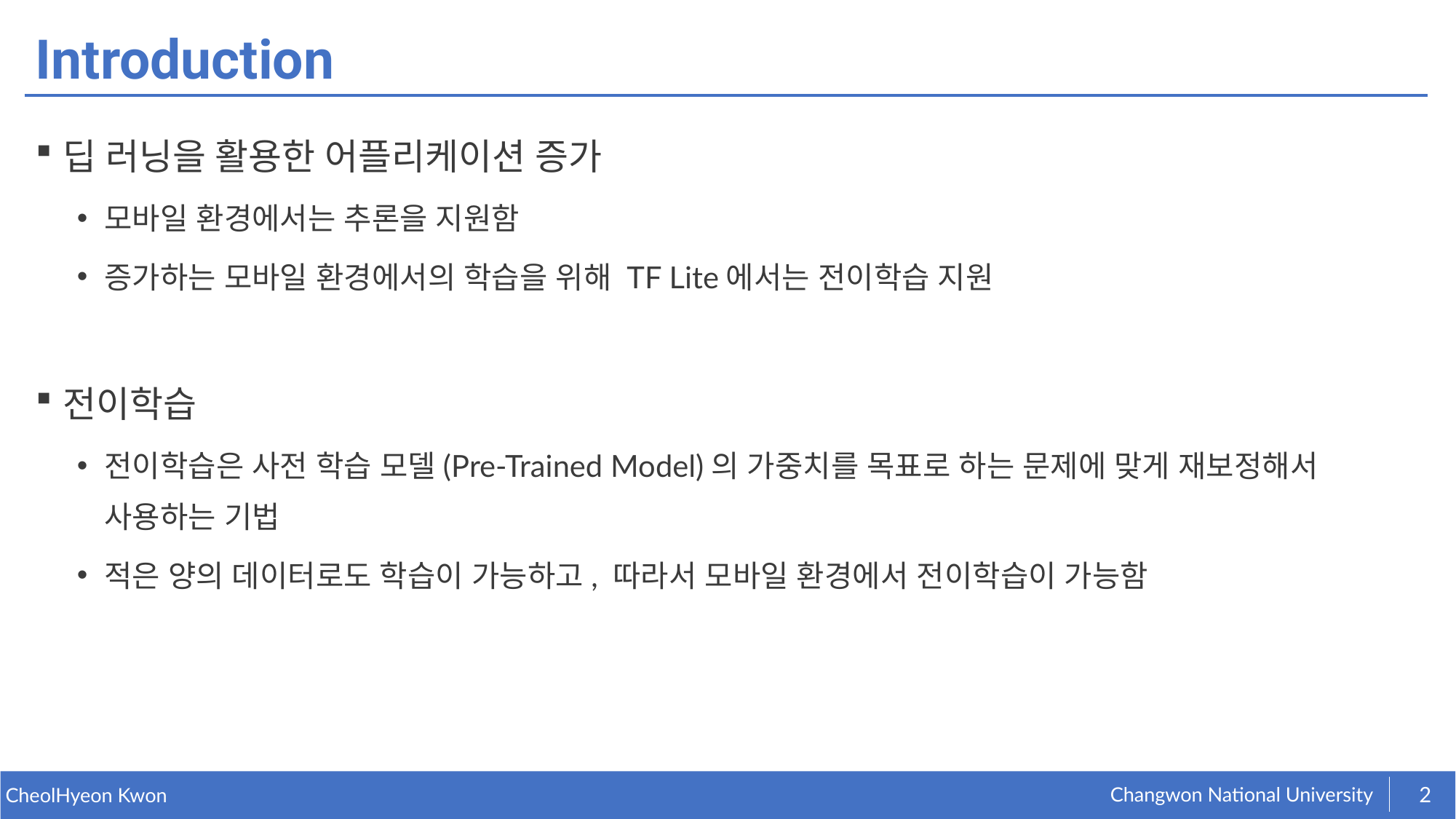

# Introduction
딥 러닝을 활용한 어플리케이션 증가
모바일 환경에서는 추론을 지원함
증가하는 모바일 환경에서의 학습을 위해 TF Lite에서는 전이학습 지원

전이학습
전이학습은 사전 학습 모델(Pre-Trained Model)의 가중치를 목표로 하는 문제에 맞게 재보정해서 사용하는 기법
적은 양의 데이터로도 학습이 가능하고, 따라서 모바일 환경에서 전이학습이 가능함

2